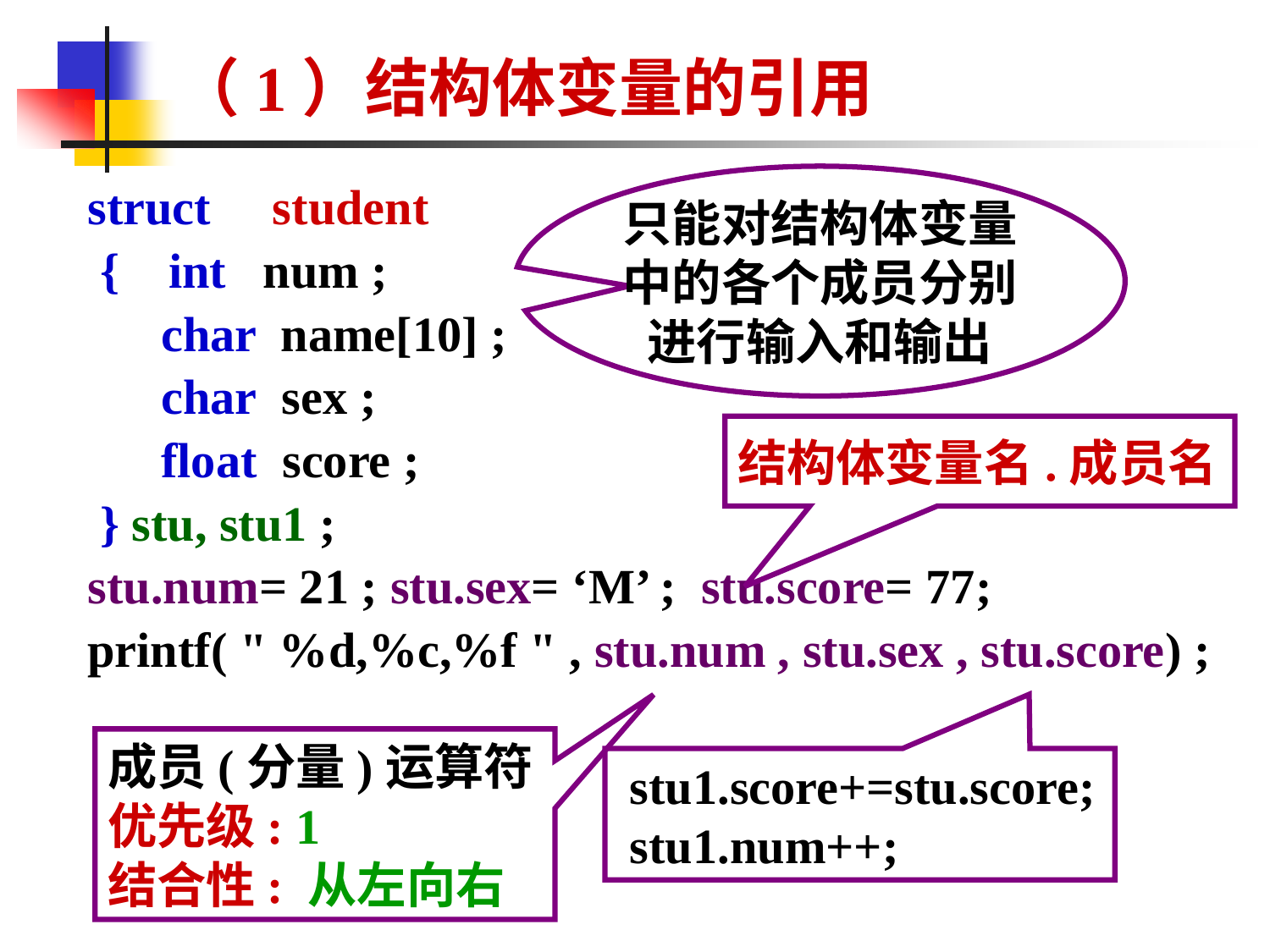

# （1）结构体变量的引用
只能对结构体变量中的各个成员分别进行输入和输出
struct     student
 {    int   num ;
      char  name[10] ;
      char  sex ;
      float  score ;
 } stu, stu1 ;
stu.num= 21 ; stu.sex= ‘M’ ;  stu.score= 77;
printf( " %d,%c,%f " , stu.num , stu.sex , stu.score) ;
结构体变量名.成员名
成员(分量)运算符
优先级: 1
结合性: 从左向右
 stu1.score+=stu.score;
 stu1.num++;